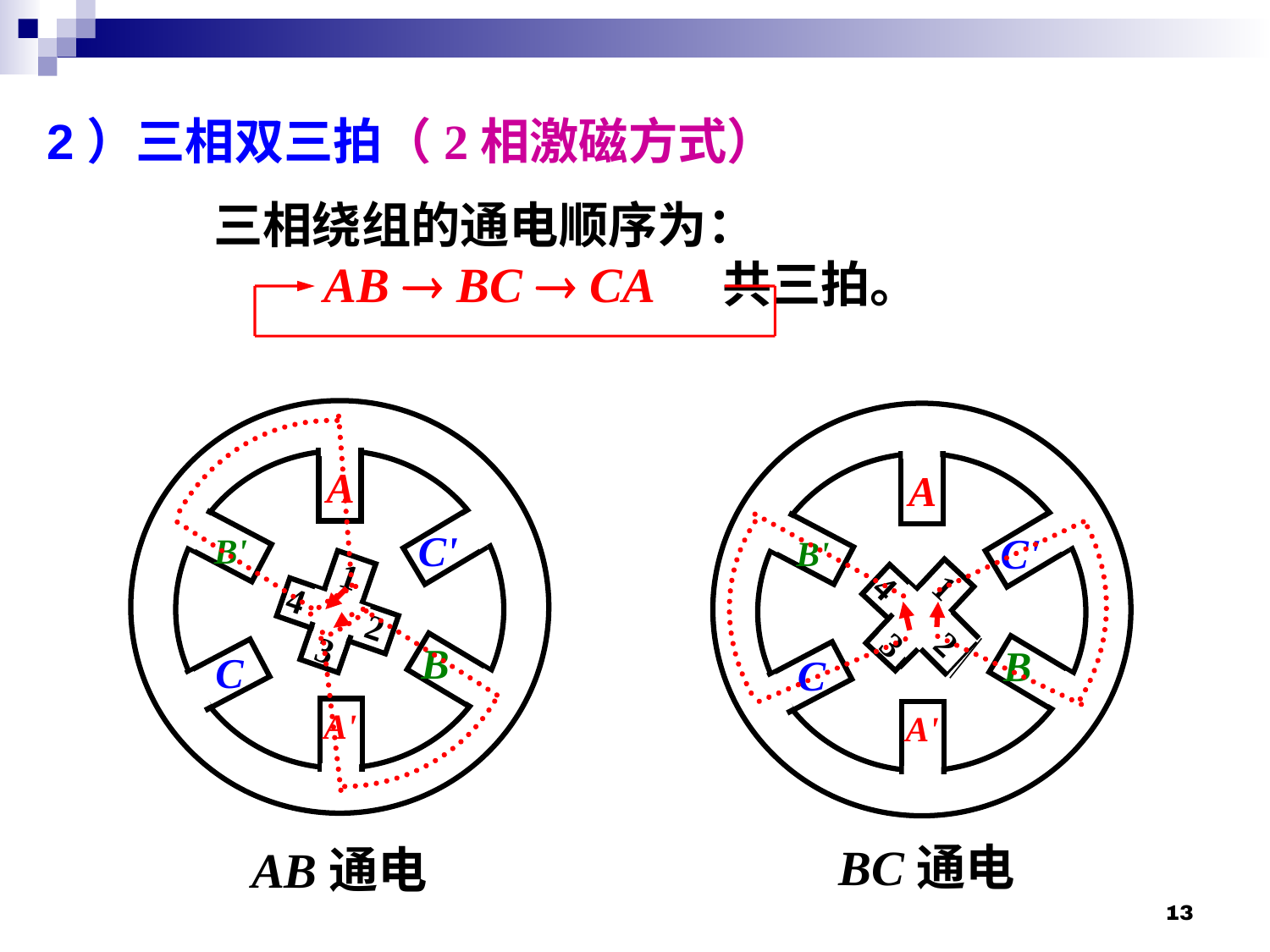

2）三相双三拍（2相激磁方式）
三相绕组的通电顺序为：
        AB → BC → CA    共三拍。

A
C'
B'
B
C
A'

1

4
2
3

A
C'
B'
B
C
A'

1

4
2
3

BC通电
AB通电
13